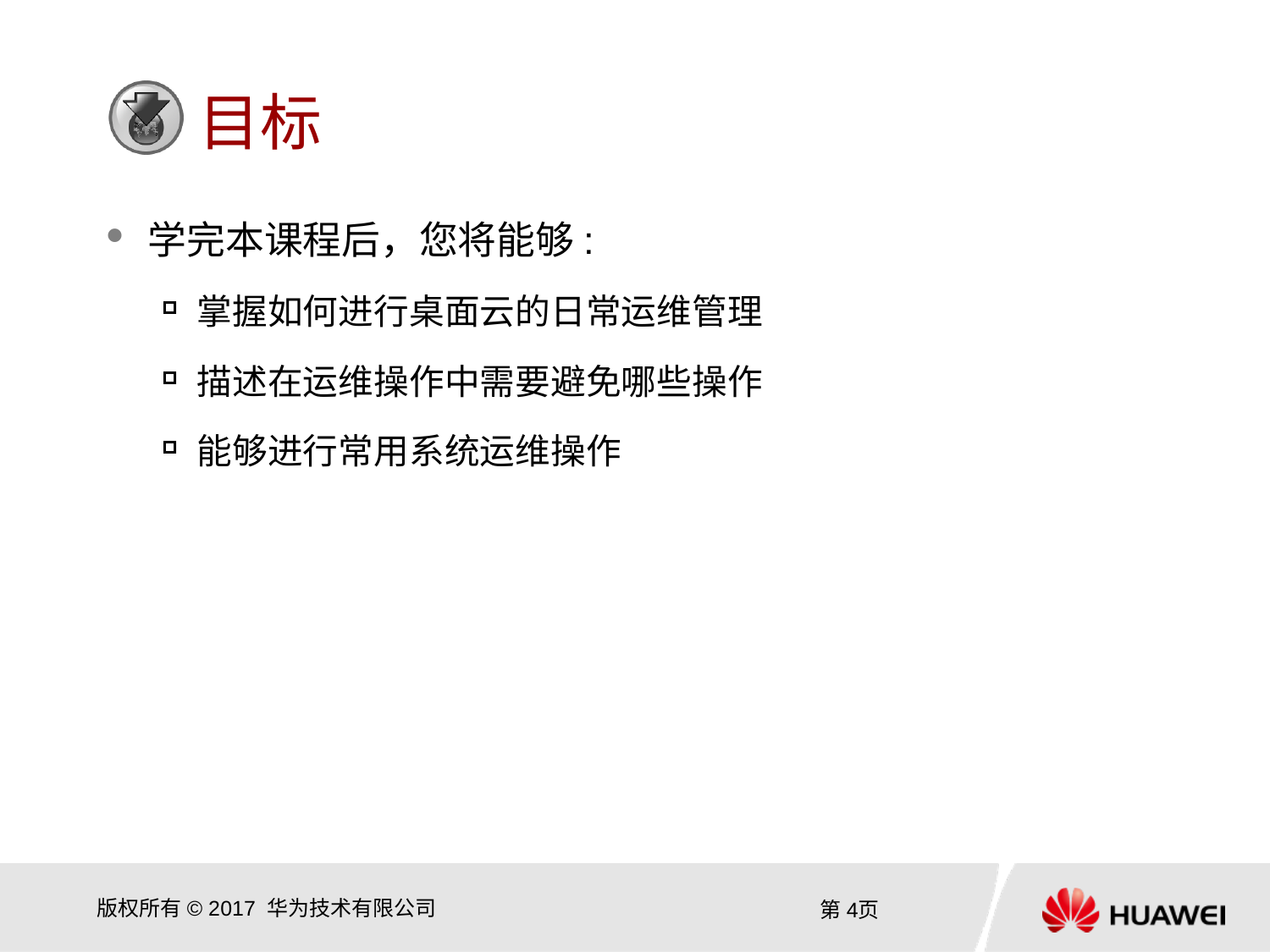

学完本课程后，您将能够:
掌握如何进行桌面云的日常运维管理
描述在运维操作中需要避免哪些操作
能够进行常用系统运维操作